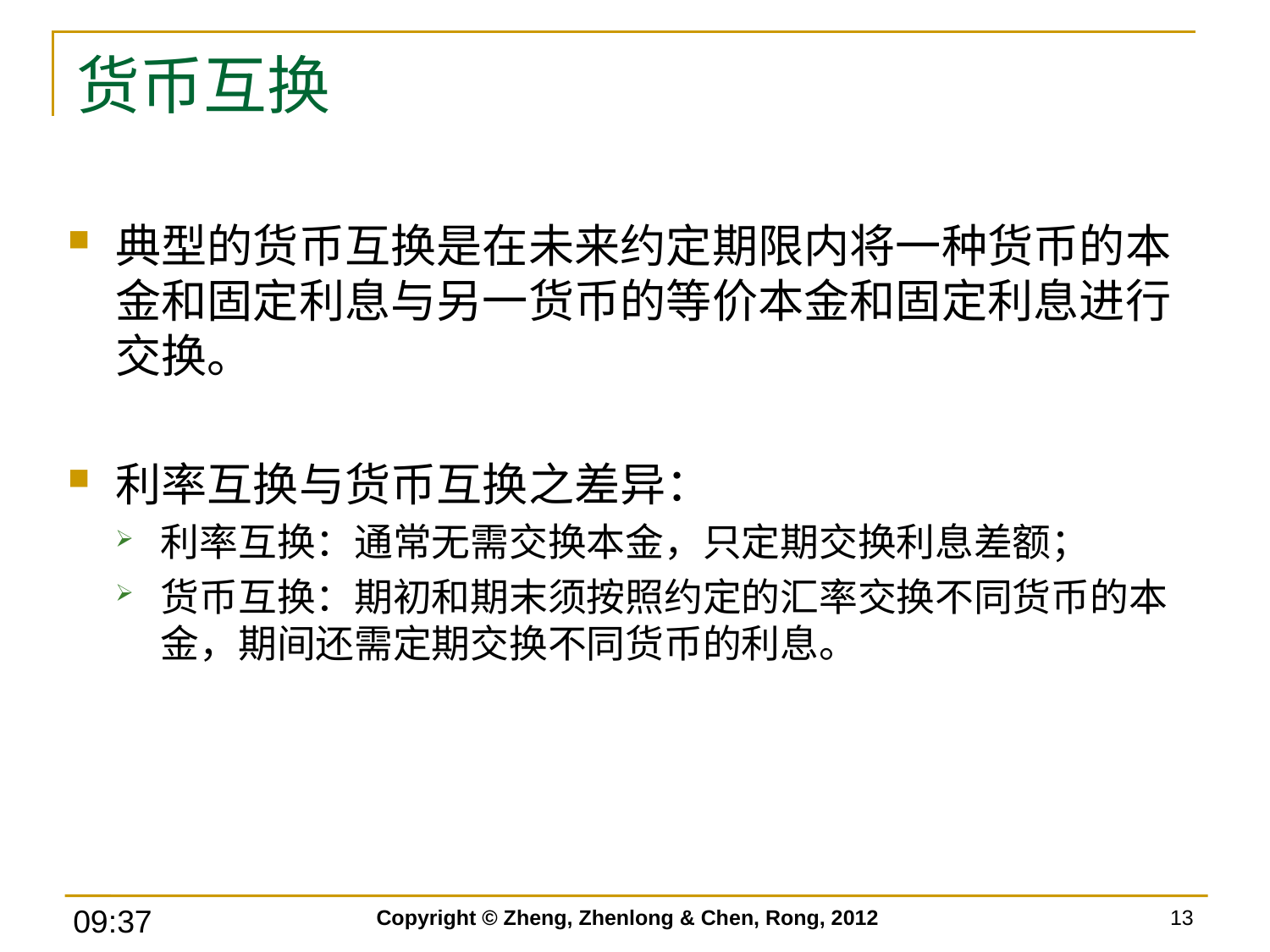

# 货币互换

典型的货币互换是在未来约定期限内将一种货币的本金和固定利息与另一货币的等价本金和固定利息进行交换。

利率互换与货币互换之差异：
利率互换：通常无需交换本金，只定期交换利息差额；
货币互换：期初和期末须按照约定的汇率交换不同货币的本金，期间还需定期交换不同货币的利息。
Copyright © Zheng, Zhenlong & Chen, Rong, 2012
13